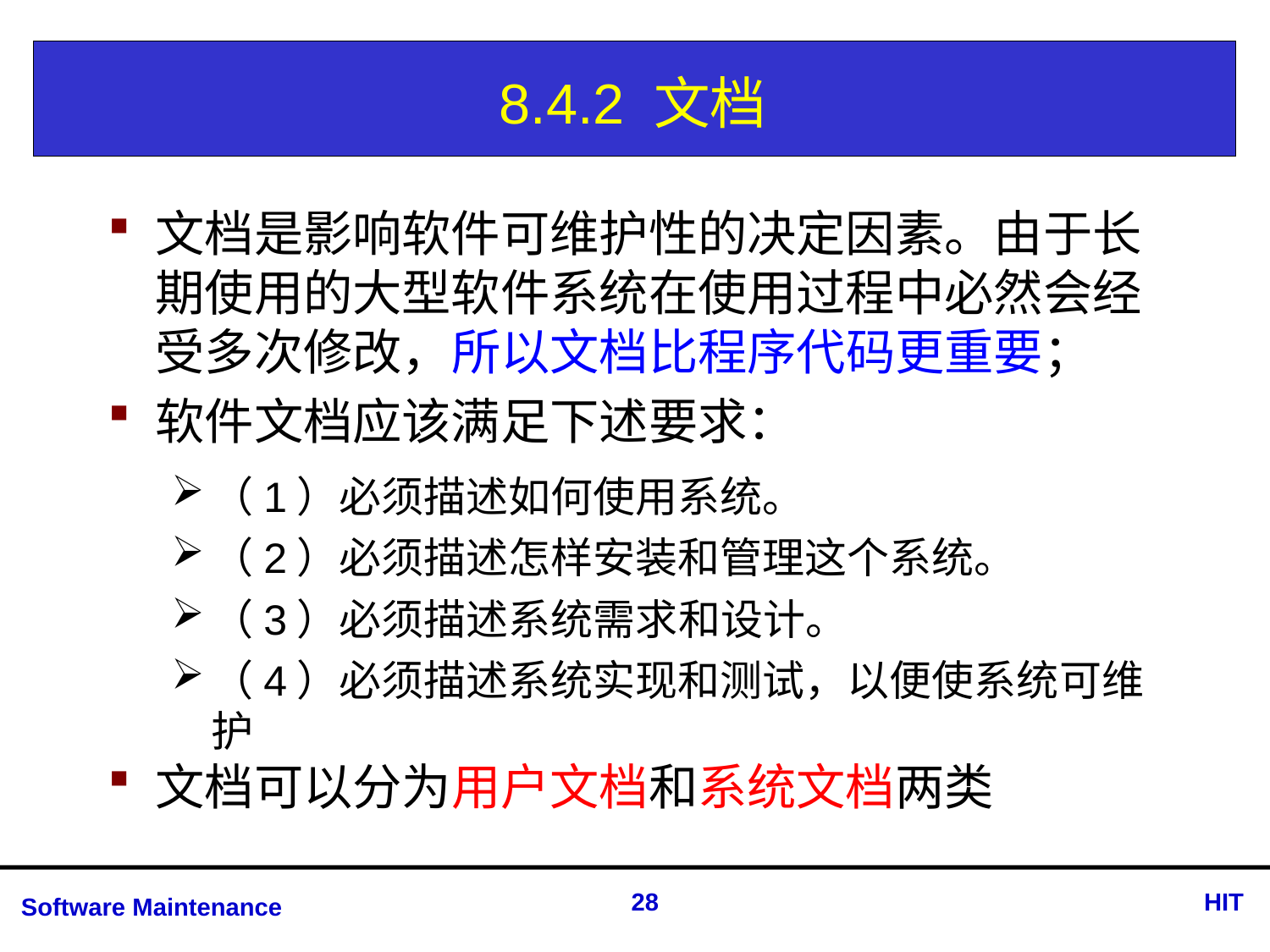

# 8.4.2 文档
文档是影响软件可维护性的决定因素。由于长期使用的大型软件系统在使用过程中必然会经受多次修改，所以文档比程序代码更重要；
软件文档应该满足下述要求：
（1）必须描述如何使用系统。
（2）必须描述怎样安装和管理这个系统。
（3）必须描述系统需求和设计。
（4）必须描述系统实现和测试，以便使系统可维护
文档可以分为用户文档和系统文档两类